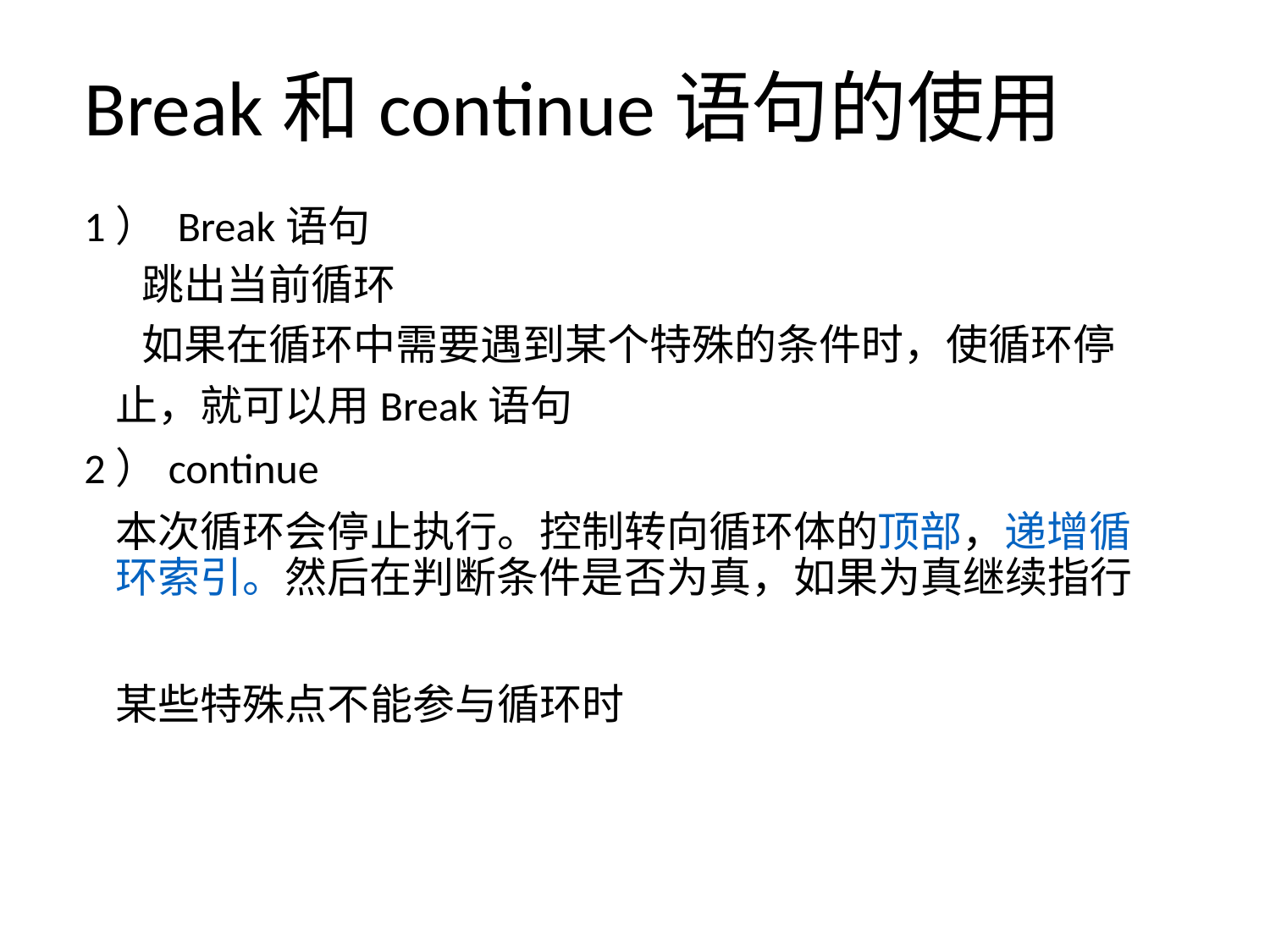

Break和continue语句的使用
1） Break语句
     跳出当前循环
     如果在循环中需要遇到某个特殊的条件时，使循环停止，就可以用Break语句
2）continue
	本次循环会停止执行。控制转向循环体的顶部，递增循环索引。然后在判断条件是否为真，如果为真继续指行

	某些特殊点不能参与循环时